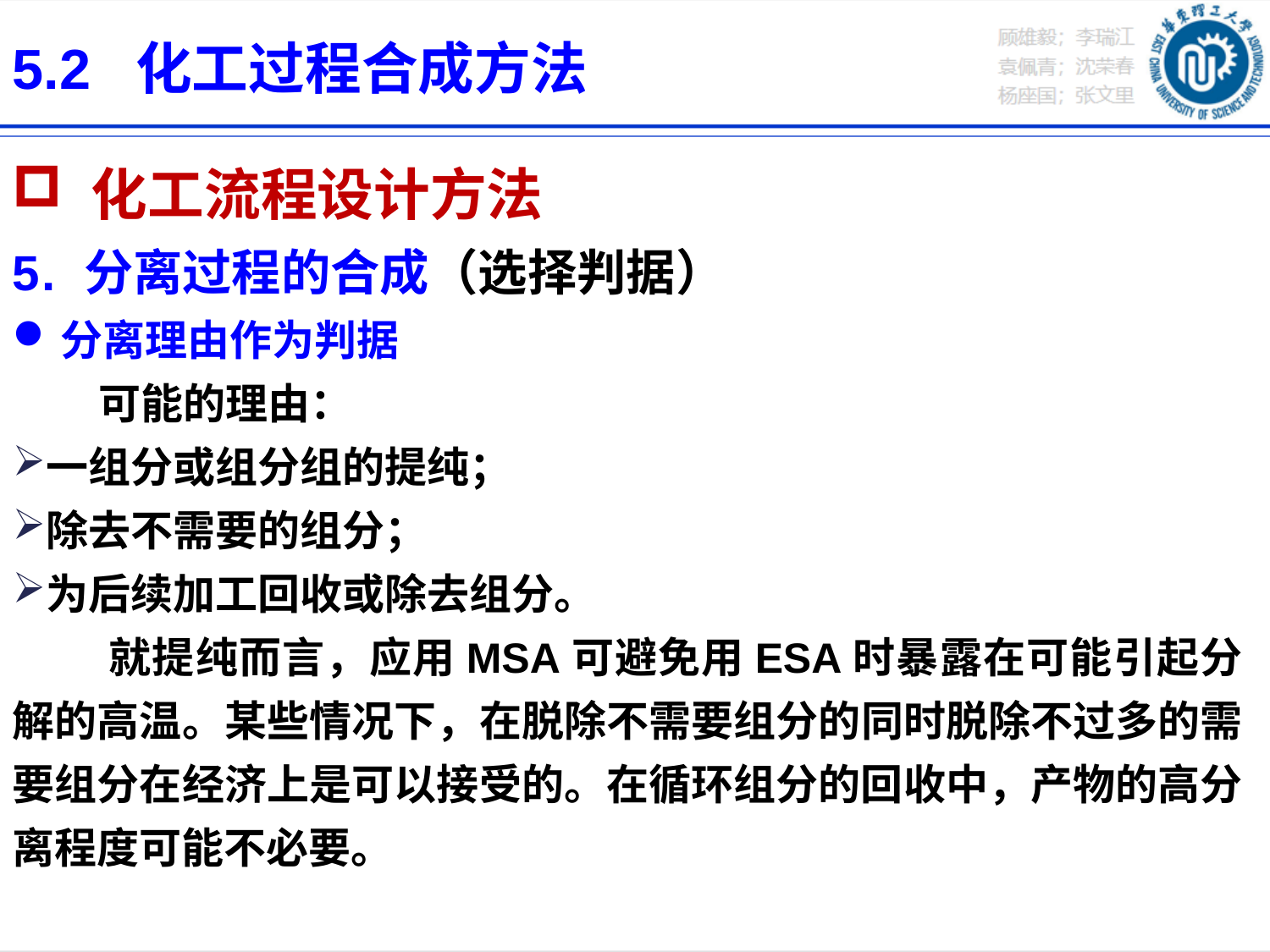

5.2  化工过程合成方法
 化工流程设计方法
分离过程的合成（选择判据）
分离理由作为判据
        可能的理由：
一组分或组分组的提纯；
除去不需要的组分；
为后续加工回收或除去组分。
        就提纯而言，应用MSA可避免用ESA时暴露在可能引起分解的高温。某些情况下，在脱除不需要组分的同时脱除不过多的需要组分在经济上是可以接受的。在循环组分的回收中，产物的高分离程度可能不必要。